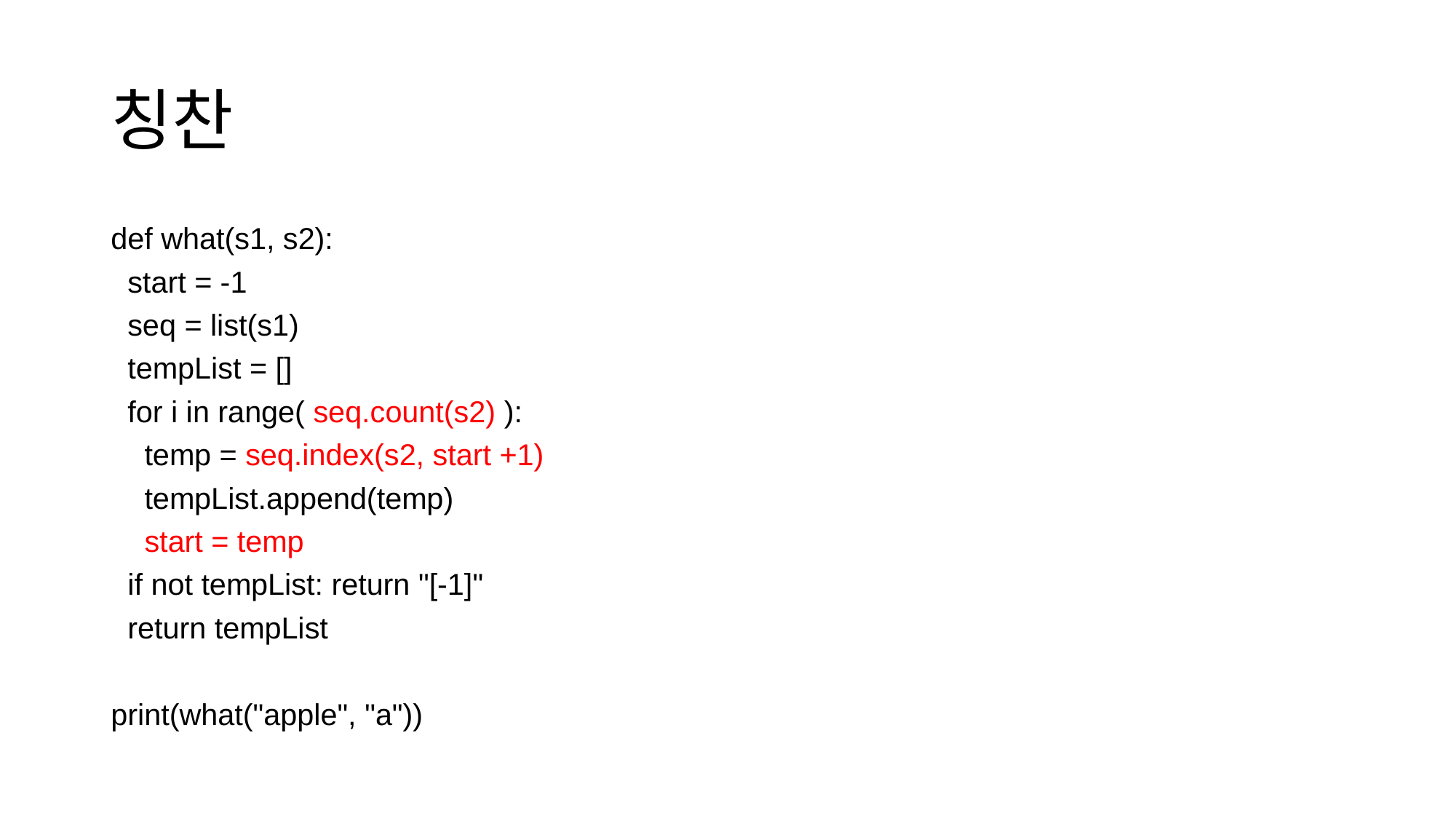

# 칭찬
def what(s1, s2):
  start = -1
  seq = list(s1)
  tempList = []
  for i in range( seq.count(s2) ):
    temp = seq.index(s2, start +1)
    tempList.append(temp)
    start = temp
  if not tempList: return "[-1]"
  return tempList

print(what("apple", "a"))